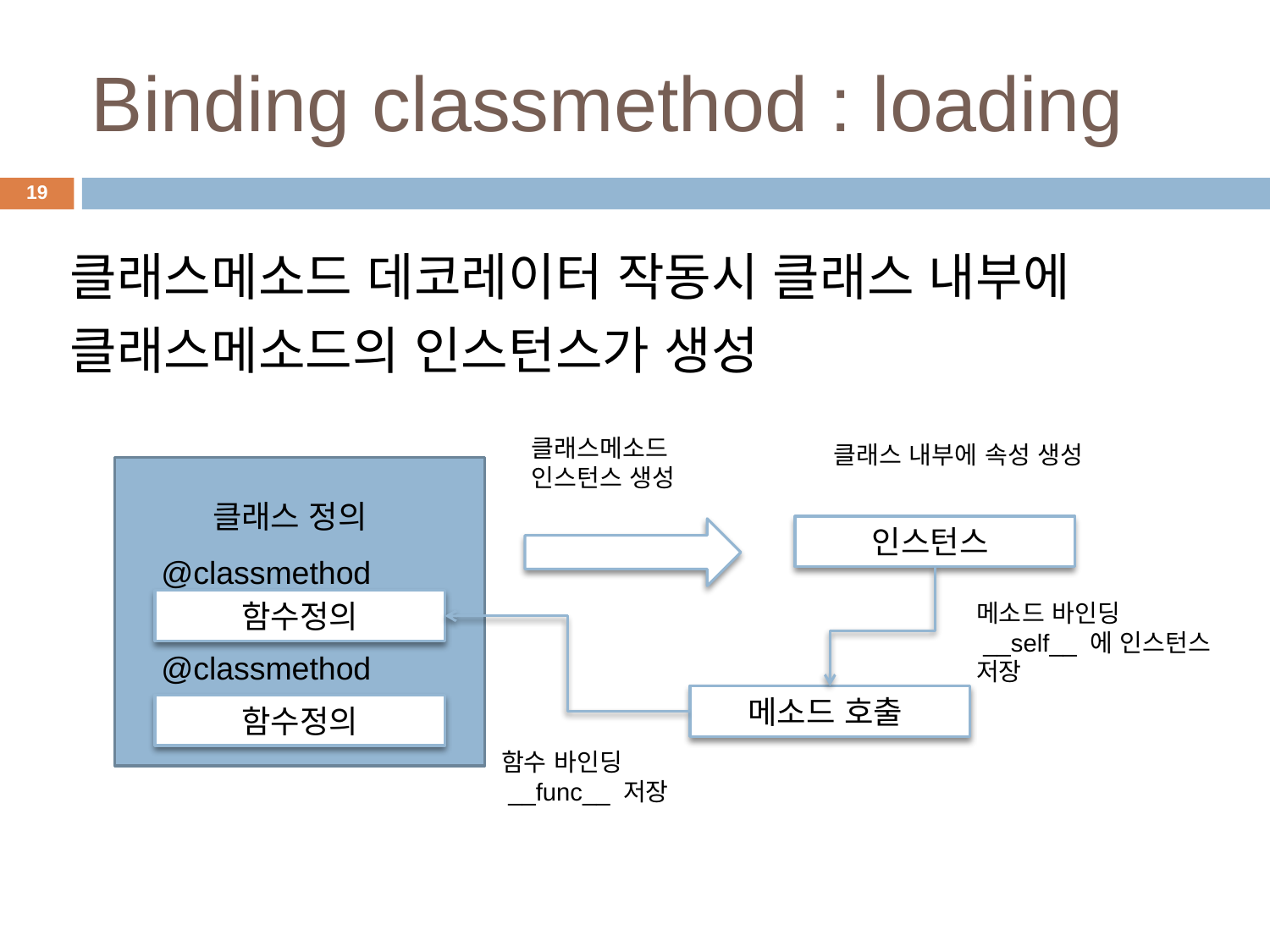

# Binding classmethod : loading
19
클래스메소드 데코레이터 작동시 클래스 내부에 클래스메소드의 인스턴스가 생성
클래스메소드 인스턴스 생성
클래스 내부에 속성 생성

클래스 정의
인스턴스

@classmethod
함수정의
메소드 바인딩
 __self__ 에 인스턴스 저장
@classmethod
메소드 호출
함수정의
함수 바인딩
 __func__ 저장